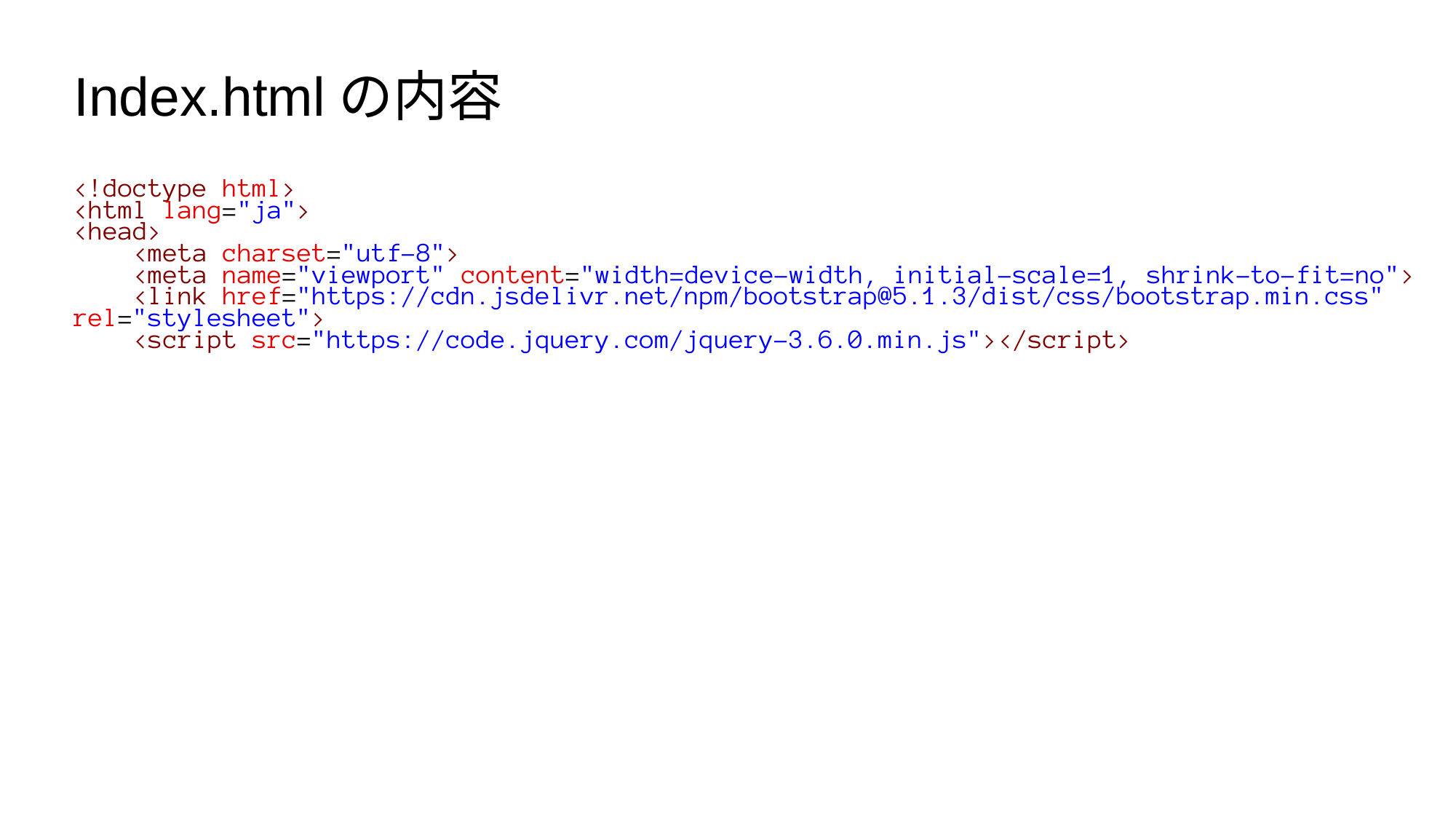

Index.htmlの内容
<!doctype html>
<html lang="ja">
<head>
    <meta charset="utf-8">
    <meta name="viewport" content="width=device-width, initial-scale=1, shrink-to-fit=no">
    <link href="https://cdn.jsdelivr.net/npm/bootstrap@5.1.3/dist/css/bootstrap.min.css" rel="stylesheet">
    <script src="https://code.jquery.com/jquery-3.6.0.min.js"></script>